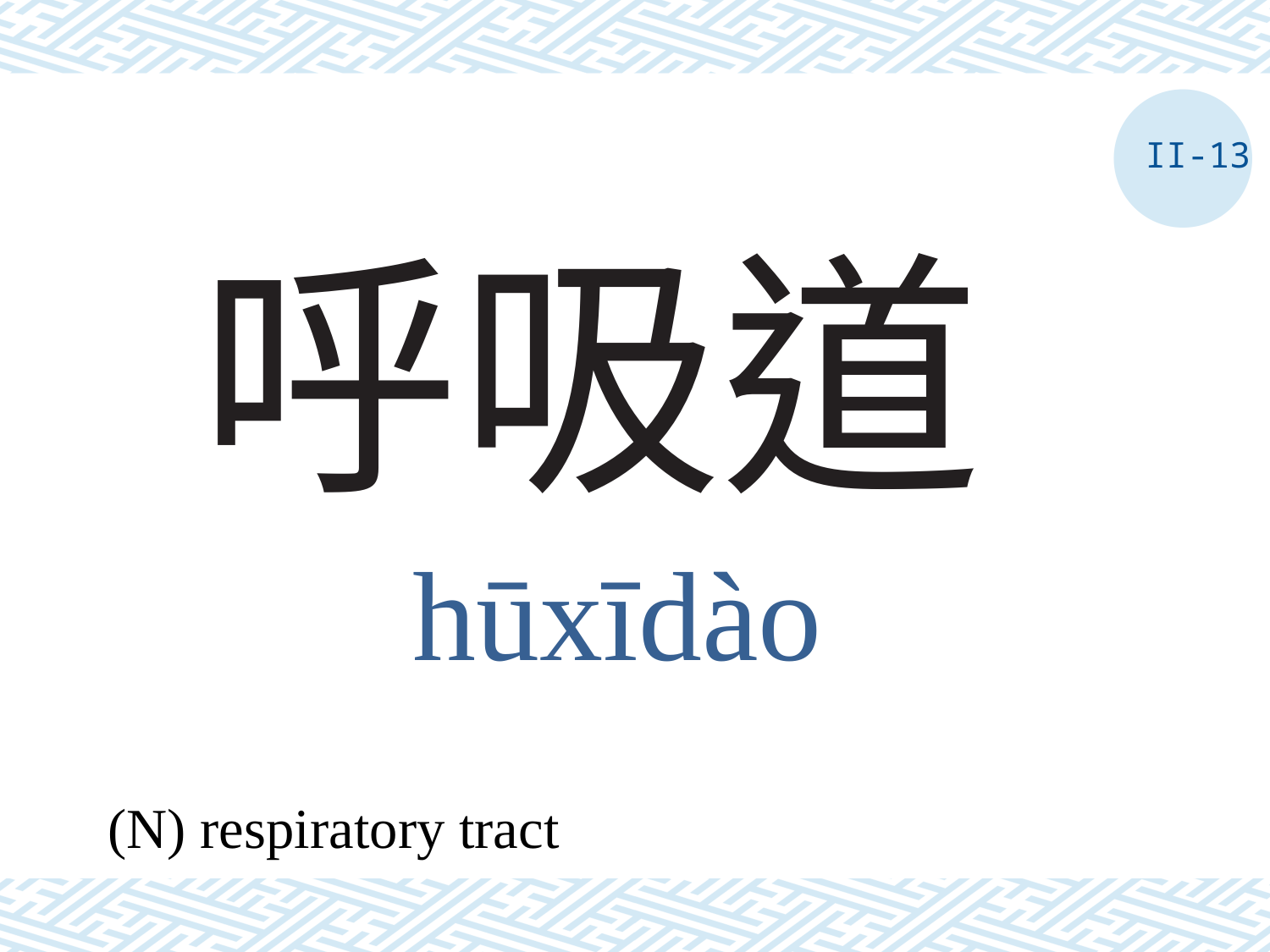

II-13

# 呼吸道
hūxīdào
(N) respiratory tract